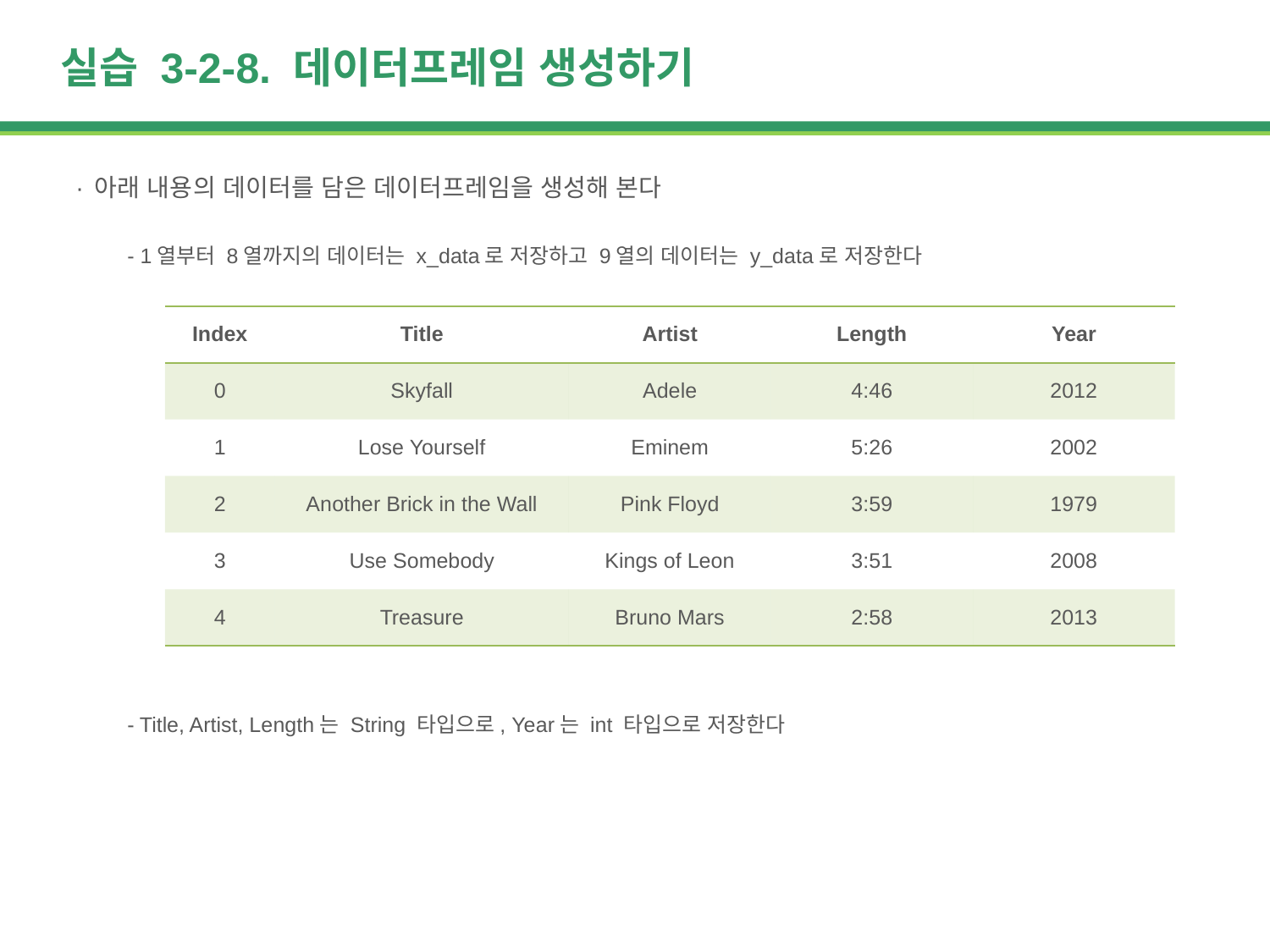

실습 3-2-8. 데이터프레임 생성하기

∙ 아래 내용의 데이터를 담은 데이터프레임을 생성해 본다
- 1열부터 8열까지의 데이터는 x_data로 저장하고 9열의 데이터는 y_data로 저장한다
| Index | Title | Artist | Length | Year |
| --- | --- | --- | --- | --- |
| 0 | Skyfall | Adele | 4:46 | 2012 |
| 1 | Lose Yourself | Eminem | 5:26 | 2002 |
| 2 | Another Brick in the Wall | Pink Floyd | 3:59 | 1979 |
| 3 | Use Somebody | Kings of Leon | 3:51 | 2008 |
| 4 | Treasure | Bruno Mars | 2:58 | 2013 |
- Title, Artist, Length는 String 타입으로, Year는 int 타입으로 저장한다